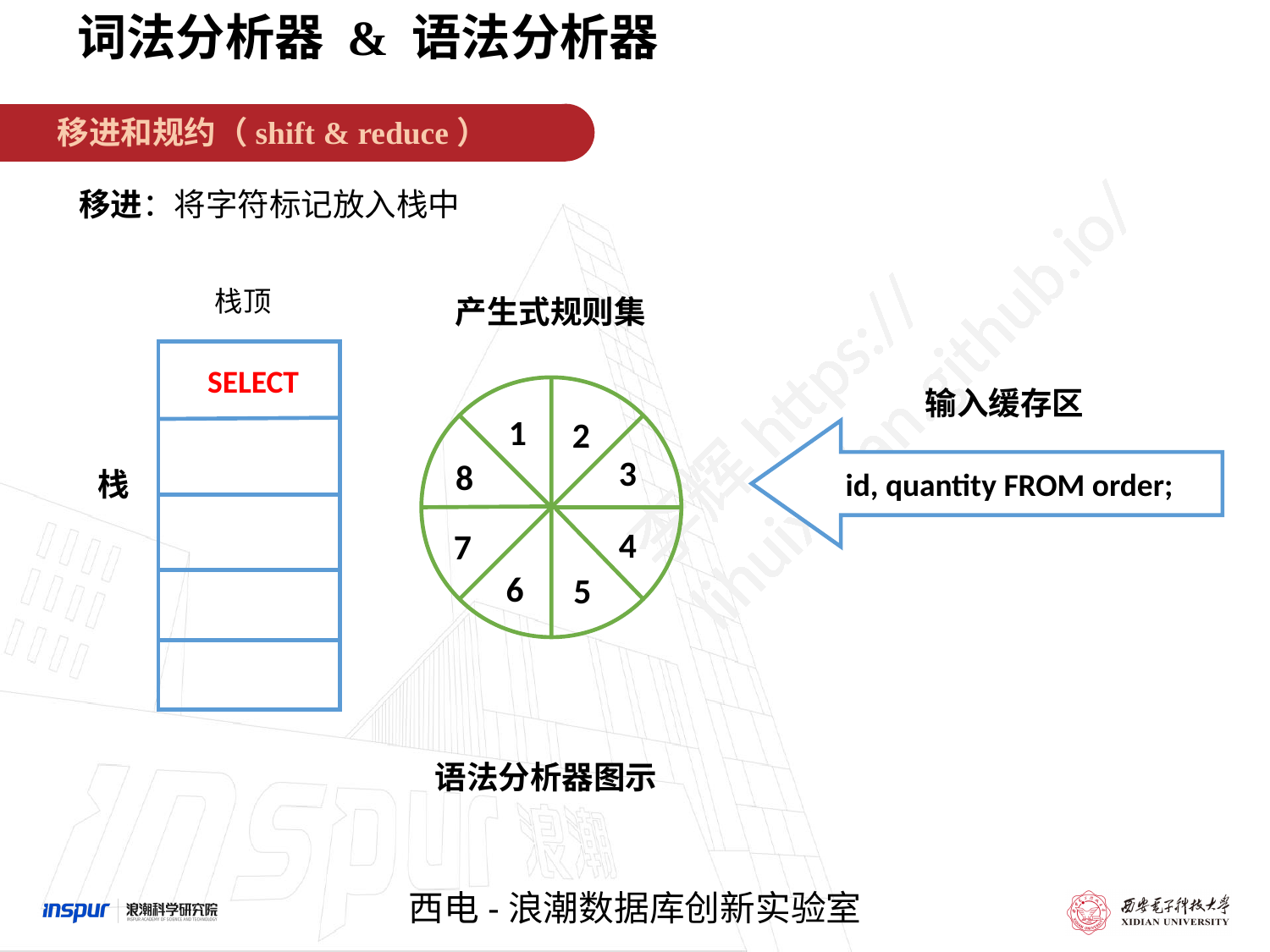

词法分析器 & 语法分析器

移进和规约（shift & reduce）
移进：将字符标记放入栈中
栈顶
产生式规则集

SELECT

输入缓存区
1
2
id, quantity FROM order;
3
8
栈
4
7
6
5
语法分析器图示